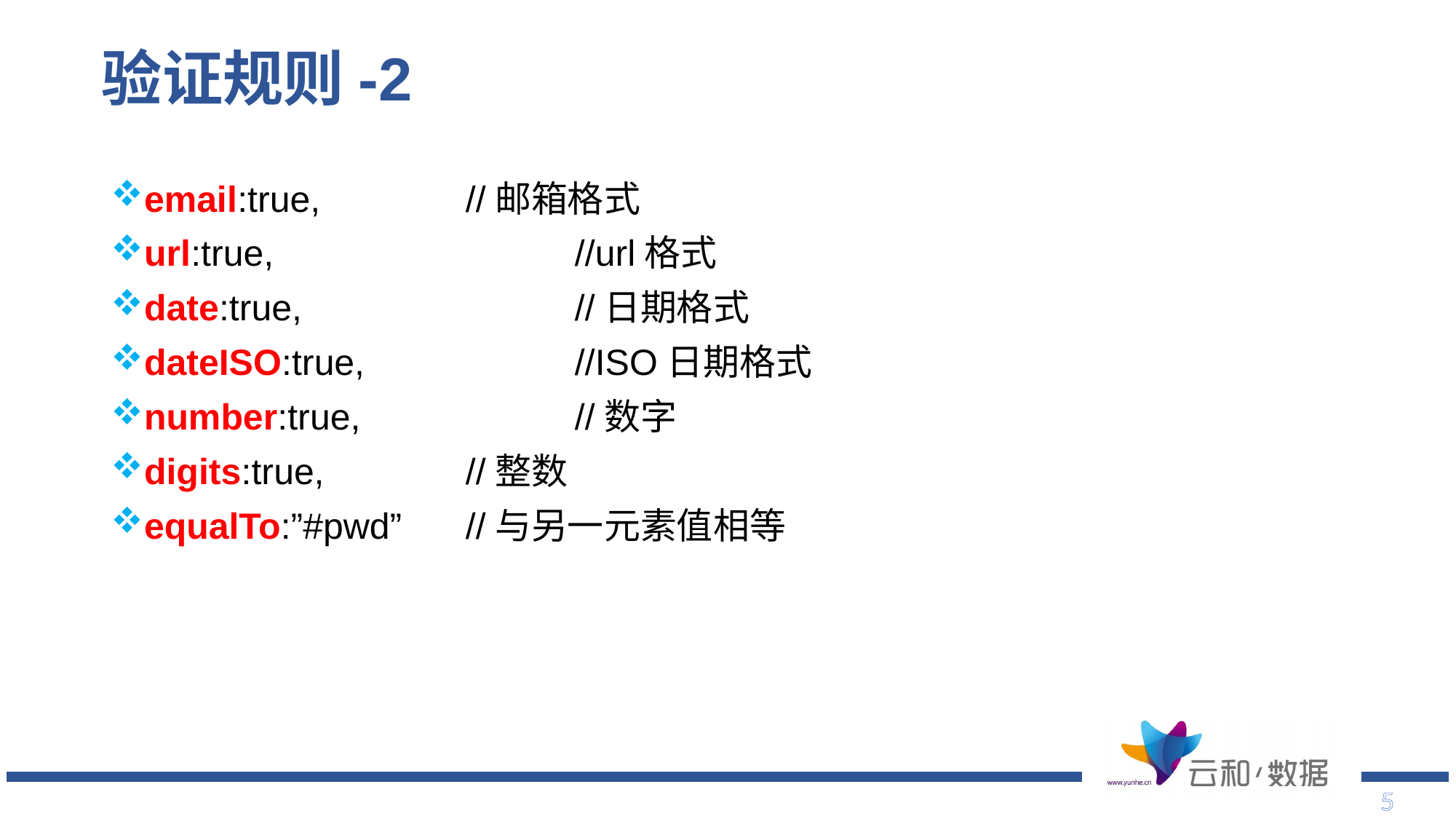

# 验证规则-2
email:true,		//邮箱格式
url:true,			//url格式
date:true,			//日期格式
dateISO:true, 		//ISO日期格式
number:true, 		//数字
digits:true,		//整数
equalTo:”#pwd” 	//与另一元素值相等